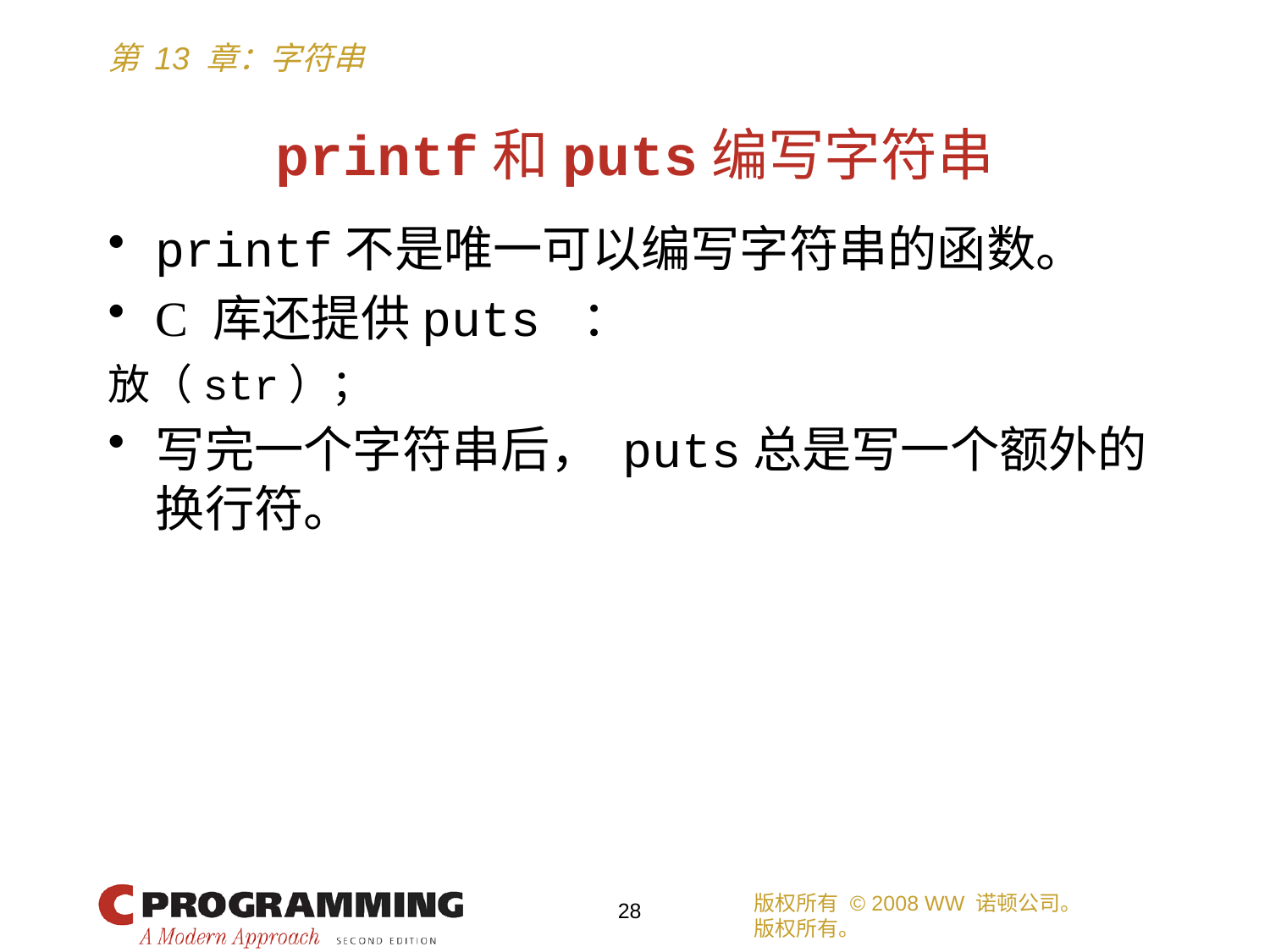

# printf和puts编写字符串
printf不是唯一可以编写字符串的函数。
C 库还提供puts ：
放（str）；
写完一个字符串后， puts总是写一个额外的换行符。
版权所有 © 2008 WW 诺顿公司。
版权所有。
28